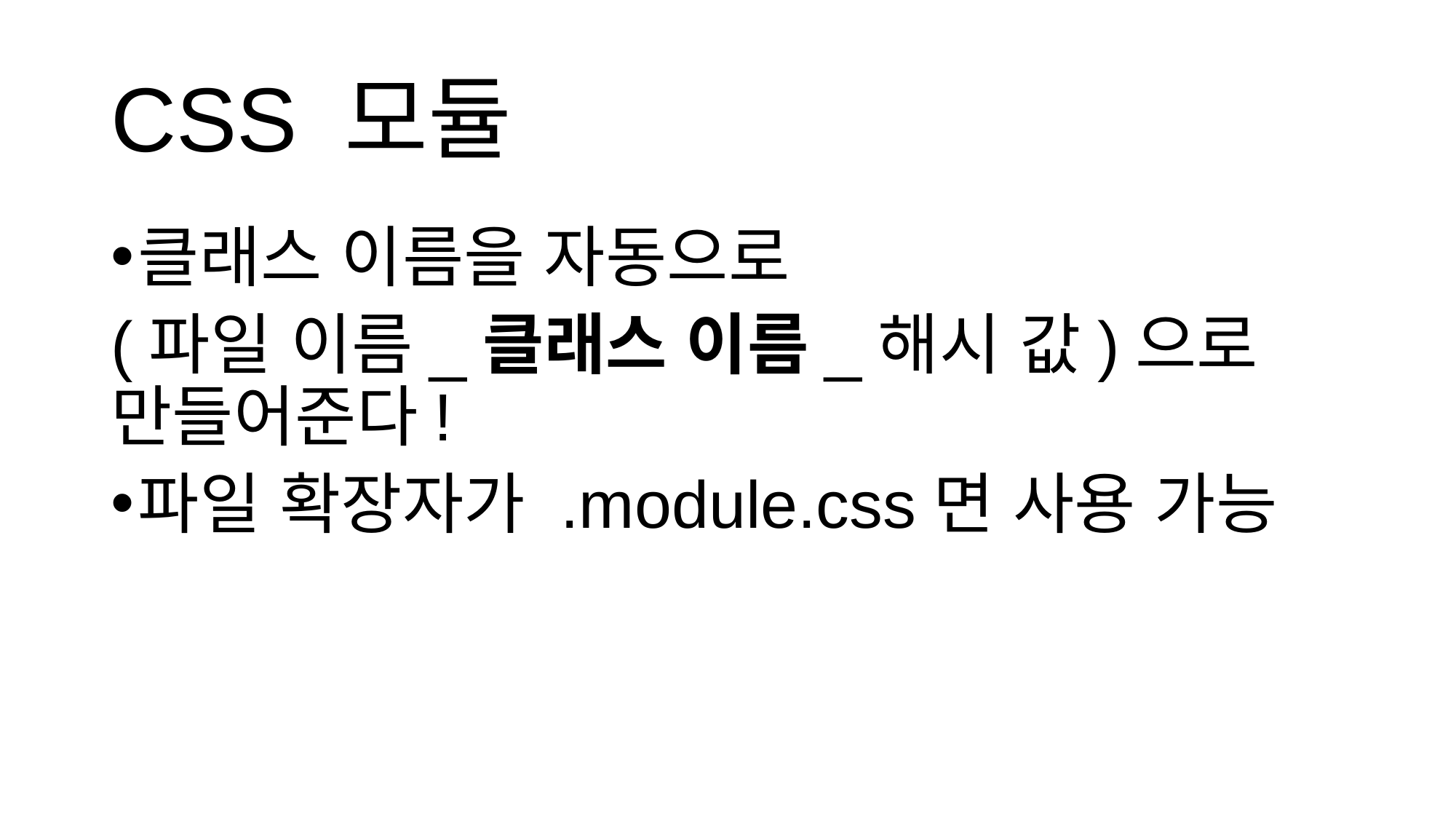

# CSS 모듈
클래스 이름을 자동으로
(파일 이름_클래스 이름_해시 값)으로 만들어준다!
파일 확장자가 .module.css면 사용 가능